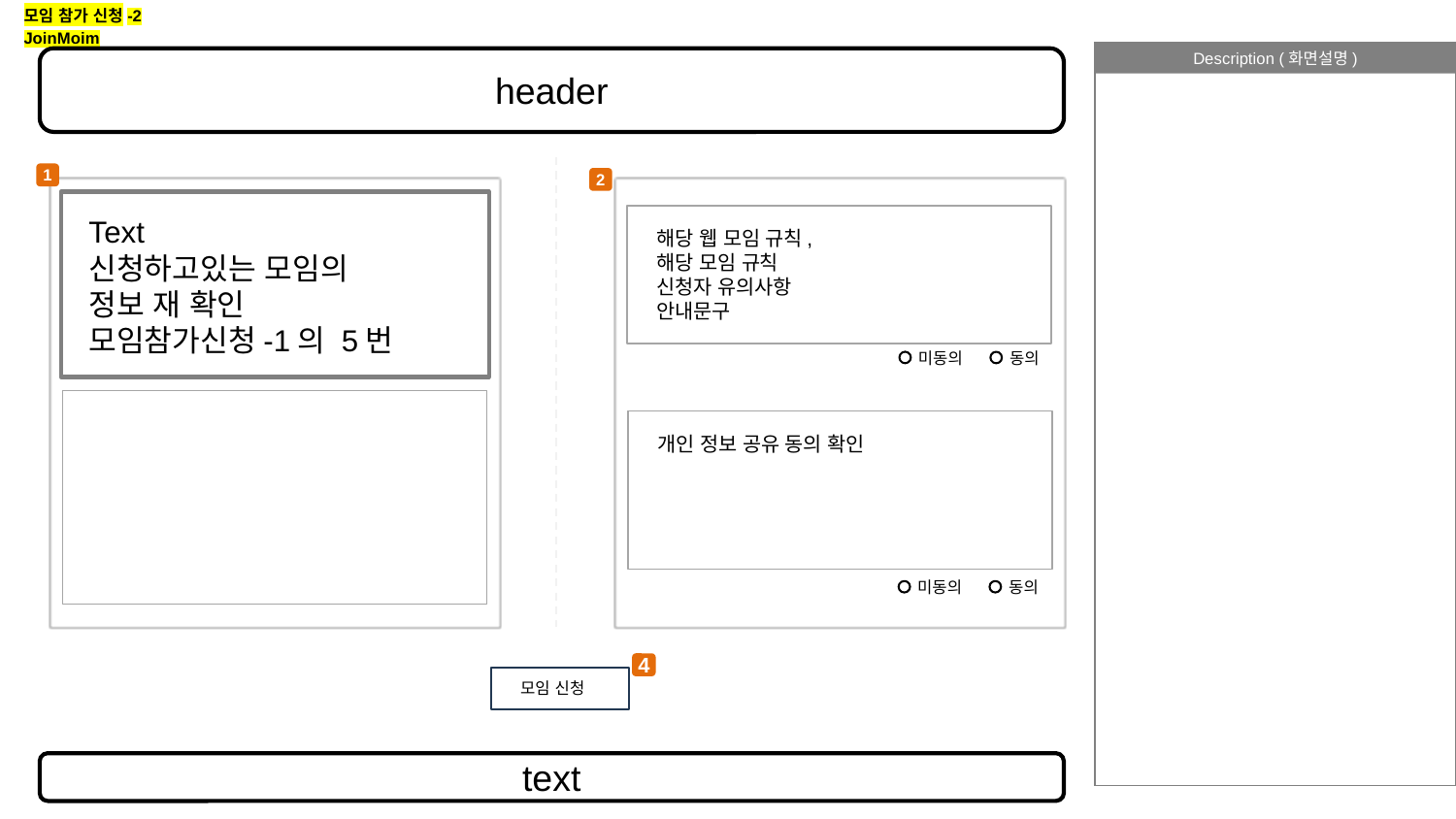

모임 참가 신청-2
JoinMoim
header
Login | Join US
image

1
2

Text
신청하고있는 모임의
정보 재 확인
모임참가신청-1의 5번

`
해당 웹 모임 규칙,
해당 모임 규칙
신청자 유의사항
안내문구
미동의
동의

`
`
개인 정보 공유 동의 확인
미동의
동의

4
공지

모임 신청
text